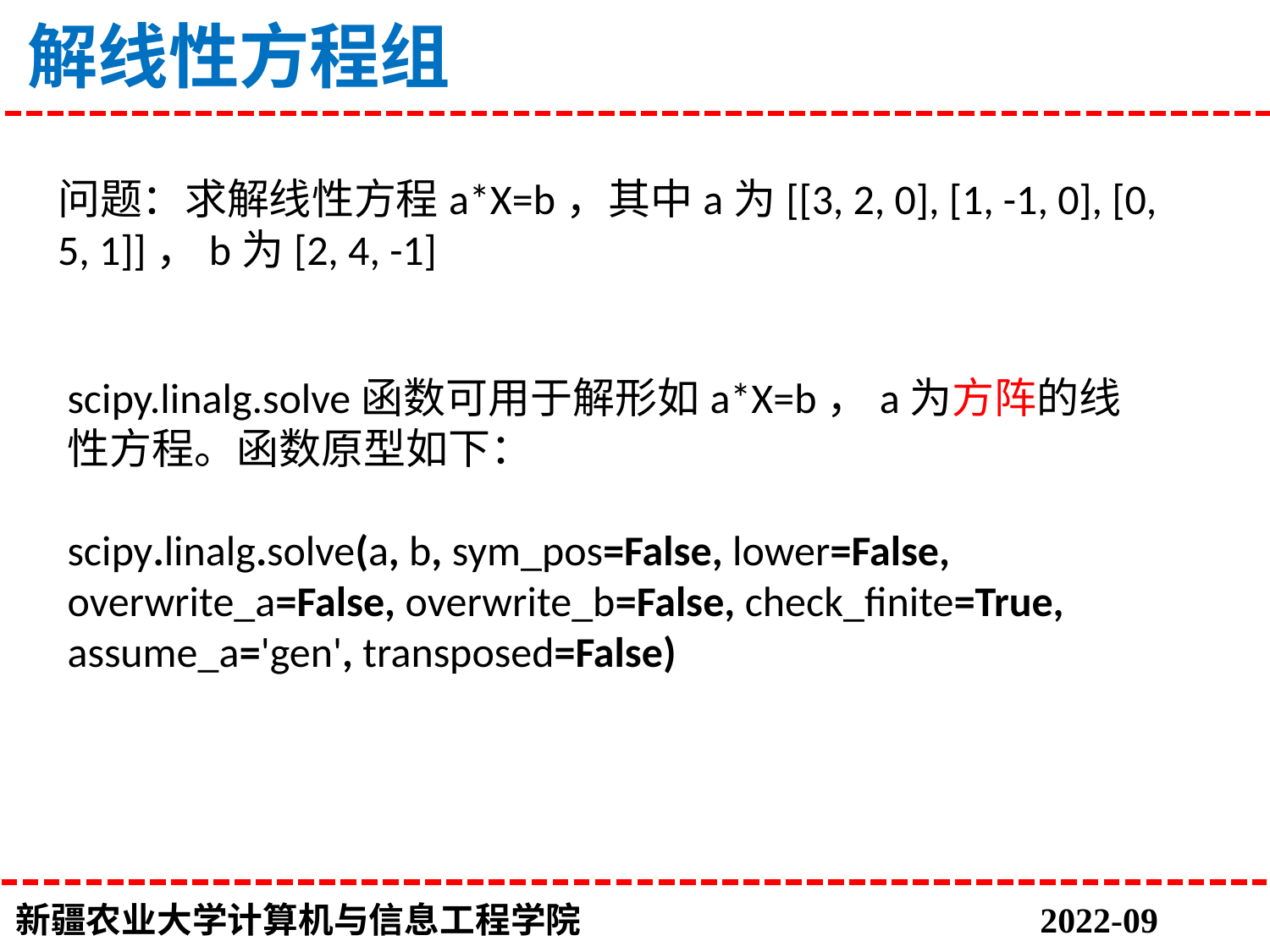

# 解线性方程组
问题：求解线性方程a*X=b，其中a为[[3, 2, 0], [1, -1, 0], [0, 5, 1]]，b为[2, 4, -1]
scipy.linalg.solve函数可用于解形如a*X=b，a为方阵的线性方程。函数原型如下：

scipy.linalg.solve(a, b, sym_pos=False, lower=False, overwrite_a=False, overwrite_b=False, check_finite=True, assume_a='gen', transposed=False)